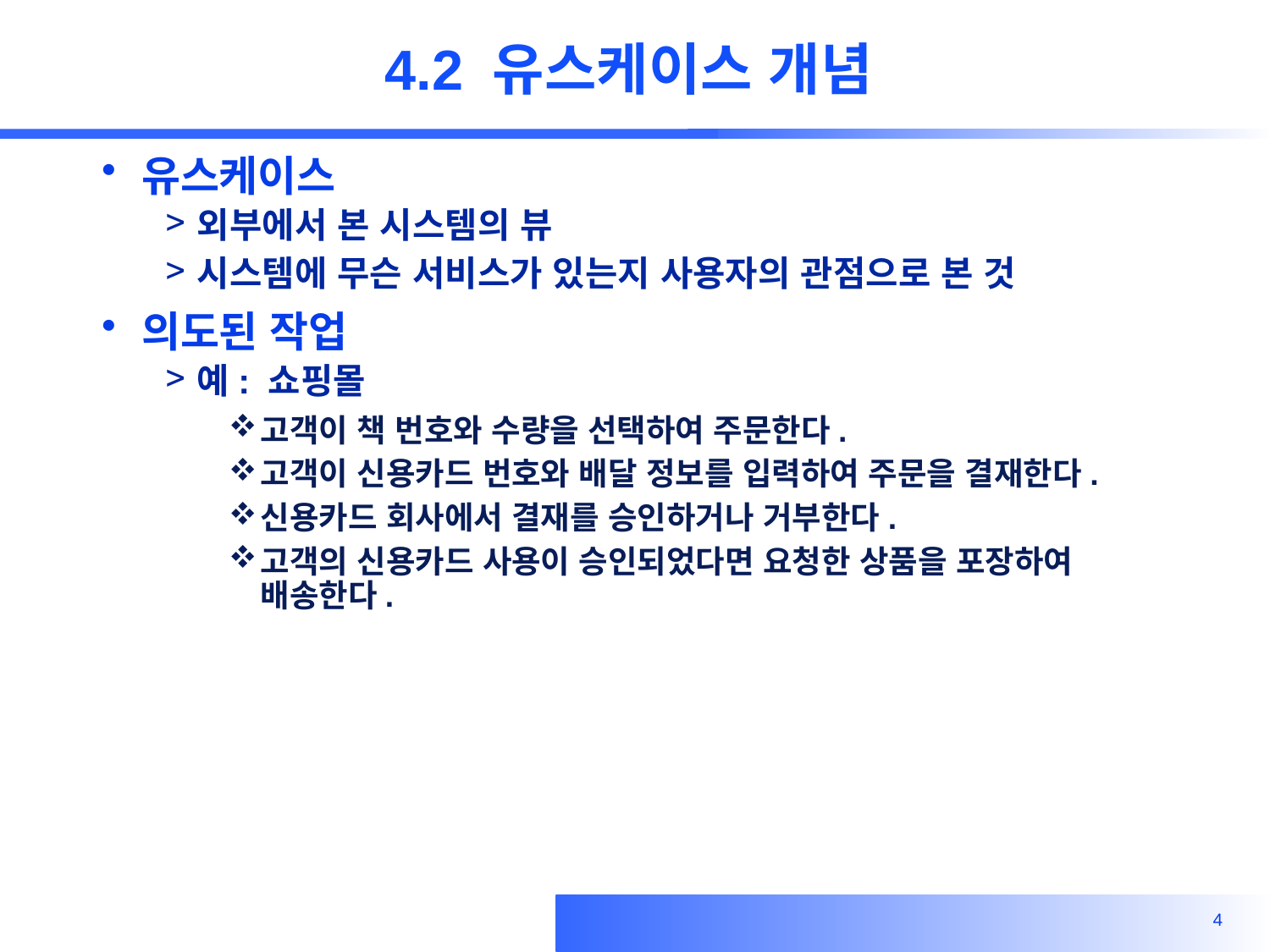

# 4.2 유스케이스 개념
유스케이스
외부에서 본 시스템의 뷰
시스템에 무슨 서비스가 있는지 사용자의 관점으로 본 것
의도된 작업
예: 쇼핑몰
고객이 책 번호와 수량을 선택하여 주문한다.
고객이 신용카드 번호와 배달 정보를 입력하여 주문을 결재한다.
신용카드 회사에서 결재를 승인하거나 거부한다.
고객의 신용카드 사용이 승인되었다면 요청한 상품을 포장하여 배송한다.